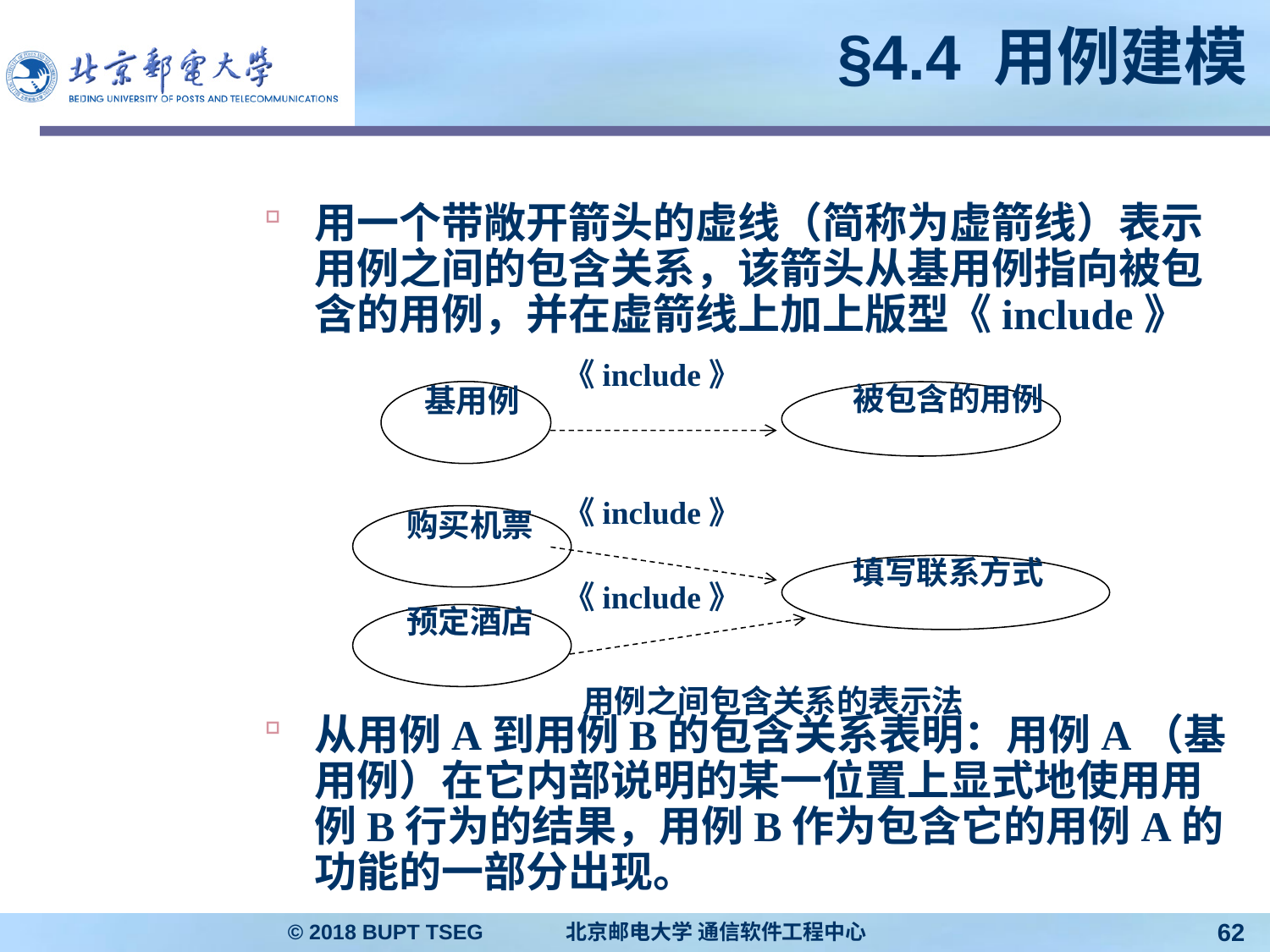

# §4.4 用例建模
用一个带敞开箭头的虚线（简称为虚箭线）表示用例之间的包含关系，该箭头从基用例指向被包含的用例，并在虚箭线上加上版型《include》

从用例A到用例B的包含关系表明：用例A（基用例）在它内部说明的某一位置上显式地使用用例B行为的结果，用例B作为包含它的用例A的功能的一部分出现。
《include》

基用例
被包含的用例

《include》

购买机票
填写联系方式

《include》

预定酒店
用例之间包含关系的表示法

© 2018 BUPT TSEG             北京邮电大学 通信软件工程中心